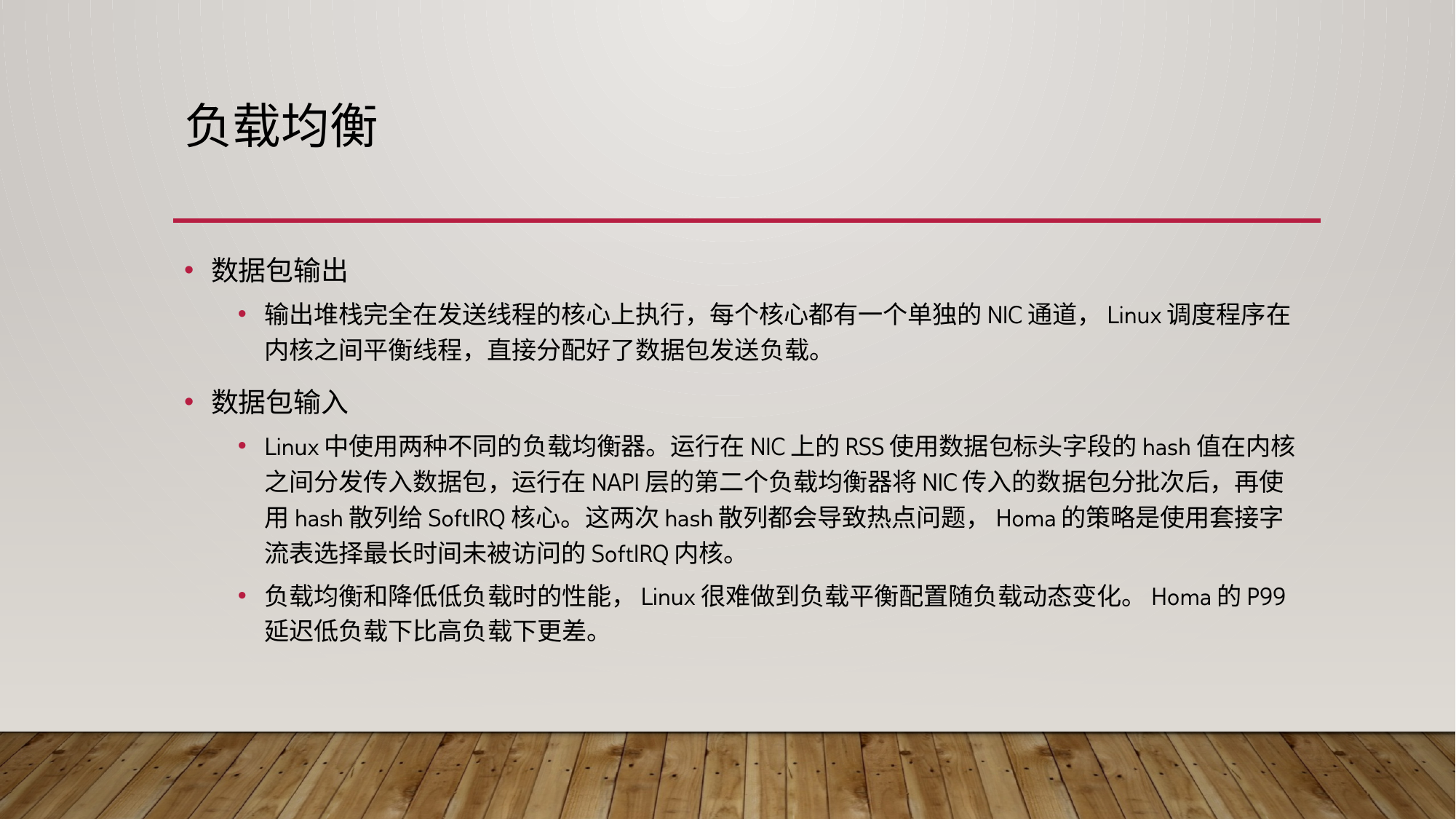

# 负载均衡
数据包输出
输出堆栈完全在发送线程的核心上执行，每个核心都有一个单独的NIC通道，Linux调度程序在内核之间平衡线程，直接分配好了数据包发送负载。
数据包输入
Linux中使用两种不同的负载均衡器。运行在NIC上的RSS使用数据包标头字段的hash值在内核之间分发传入数据包，运行在NAPI层的第二个负载均衡器将NIC传入的数据包分批次后，再使用hash散列给SoftIRQ核心。这两次hash散列都会导致热点问题，Homa的策略是使用套接字流表选择最长时间未被访问的SoftIRQ内核。
负载均衡和降低低负载时的性能，Linux很难做到负载平衡配置随负载动态变化。Homa的P99延迟低负载下比高负载下更差。